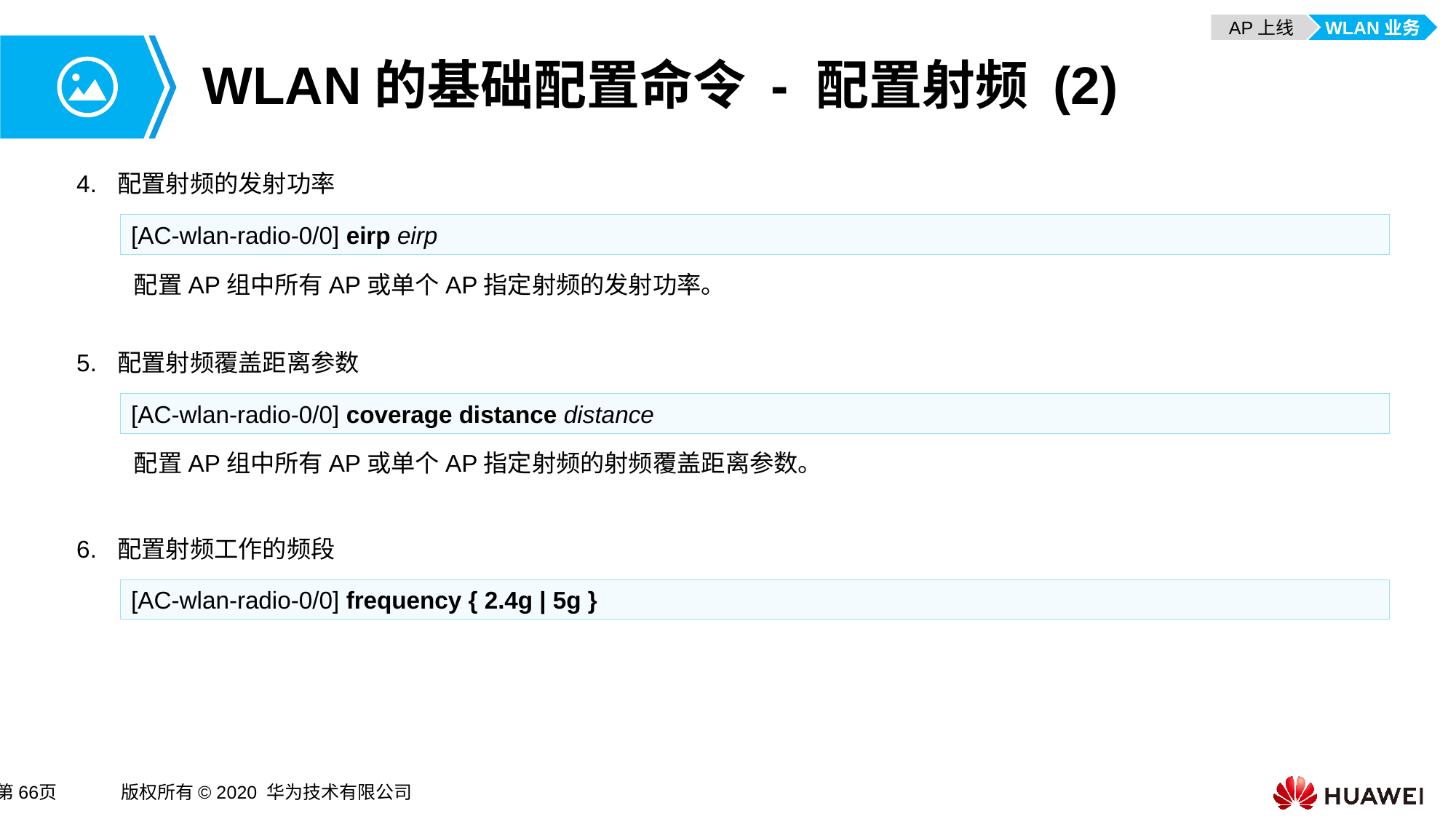

AP上线
WLAN业务
# WLAN的基础配置命令 - 配置射频 (2)
配置射频的发射功率
[AC-wlan-radio-0/0] eirp eirp
配置AP组中所有AP或单个AP指定射频的发射功率。
配置射频覆盖距离参数
[AC-wlan-radio-0/0] coverage distance distance
配置AP组中所有AP或单个AP指定射频的射频覆盖距离参数。
配置射频工作的频段
[AC-wlan-radio-0/0] frequency { 2.4g | 5g }